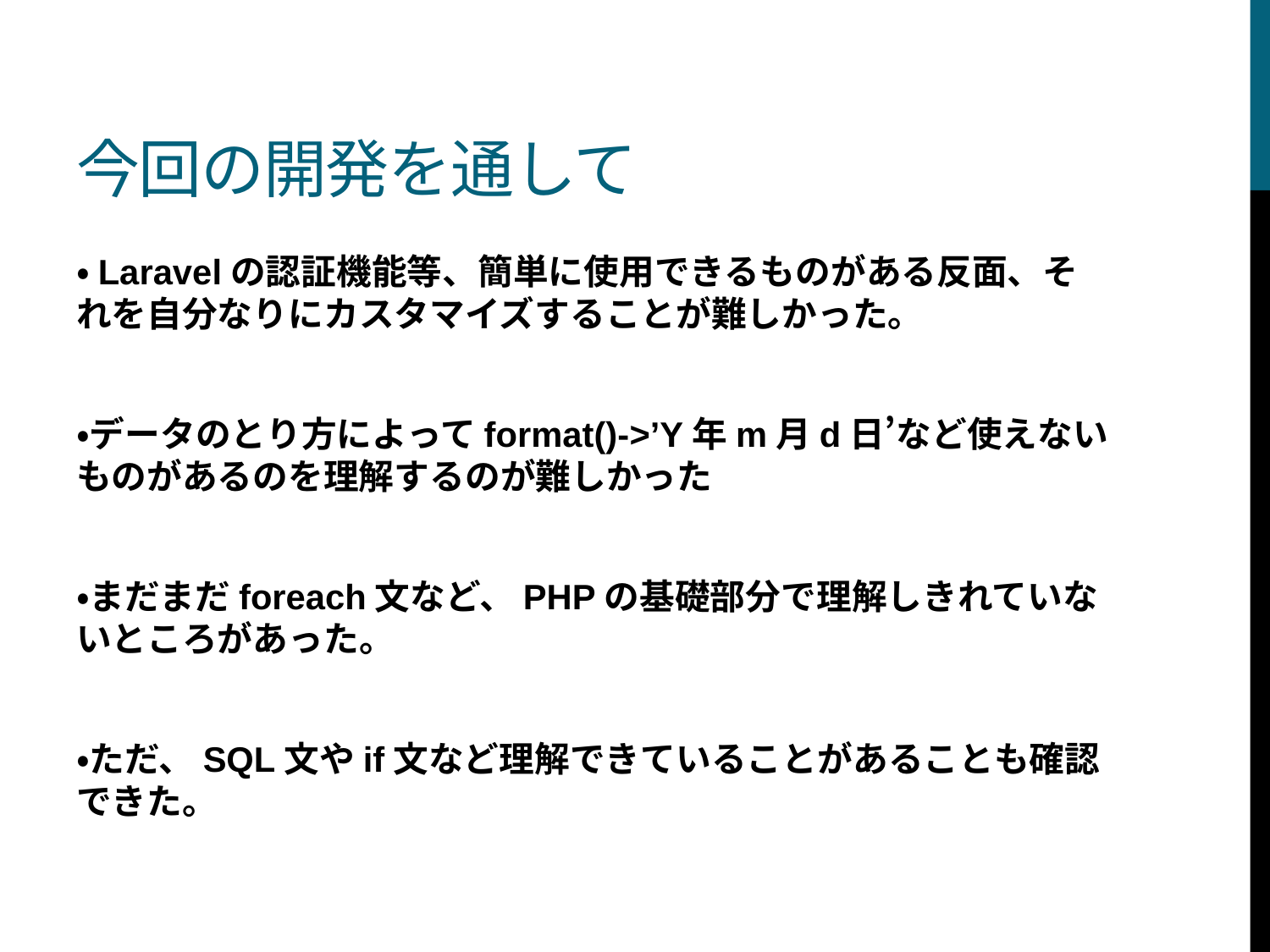

# 今回の開発を通して
・Laravelの認証機能等、簡単に使用できるものがある反面、それを自分なりにカスタマイズすることが難しかった。

・データのとり方によってformat()->’Y年m月d日’など使えないものがあるのを理解するのが難しかった

・まだまだforeach文など、PHPの基礎部分で理解しきれていないところがあった。

・ただ、SQL文やif文など理解できていることがあることも確認できた。